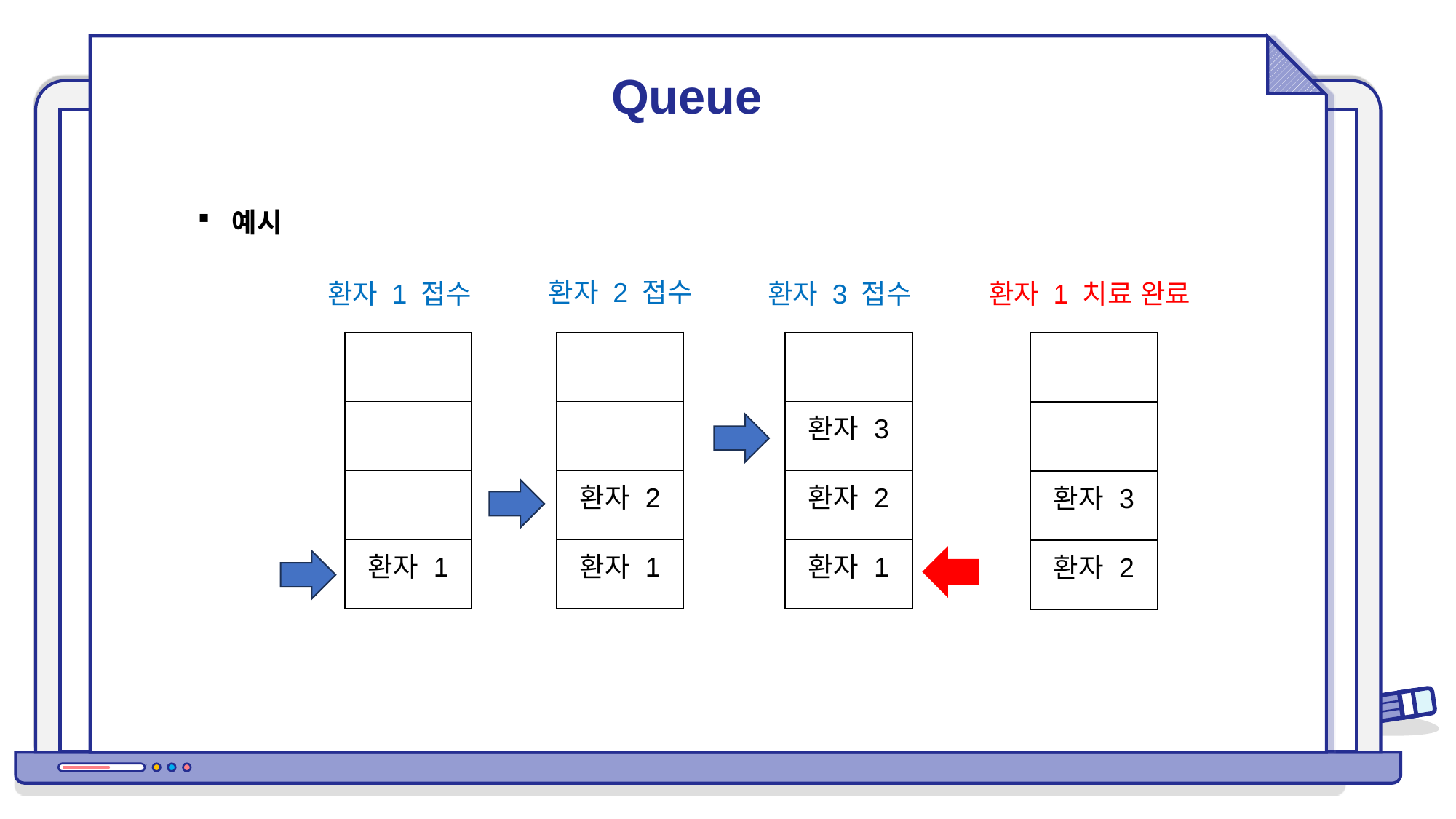

Queue

예시
환자 2 접수
환자 1 접수
환자 3 접수
환자 1 치료 완료
|  |
| --- |
|  |
|  |
| 환자 1 |
|  |
| --- |
|  |
| 환자 2 |
| 환자 1 |
|  |
| --- |
| 환자 3 |
| 환자 2 |
| 환자 1 |
|  |
| --- |
|  |
| 환자 3 |
| 환자 2 |